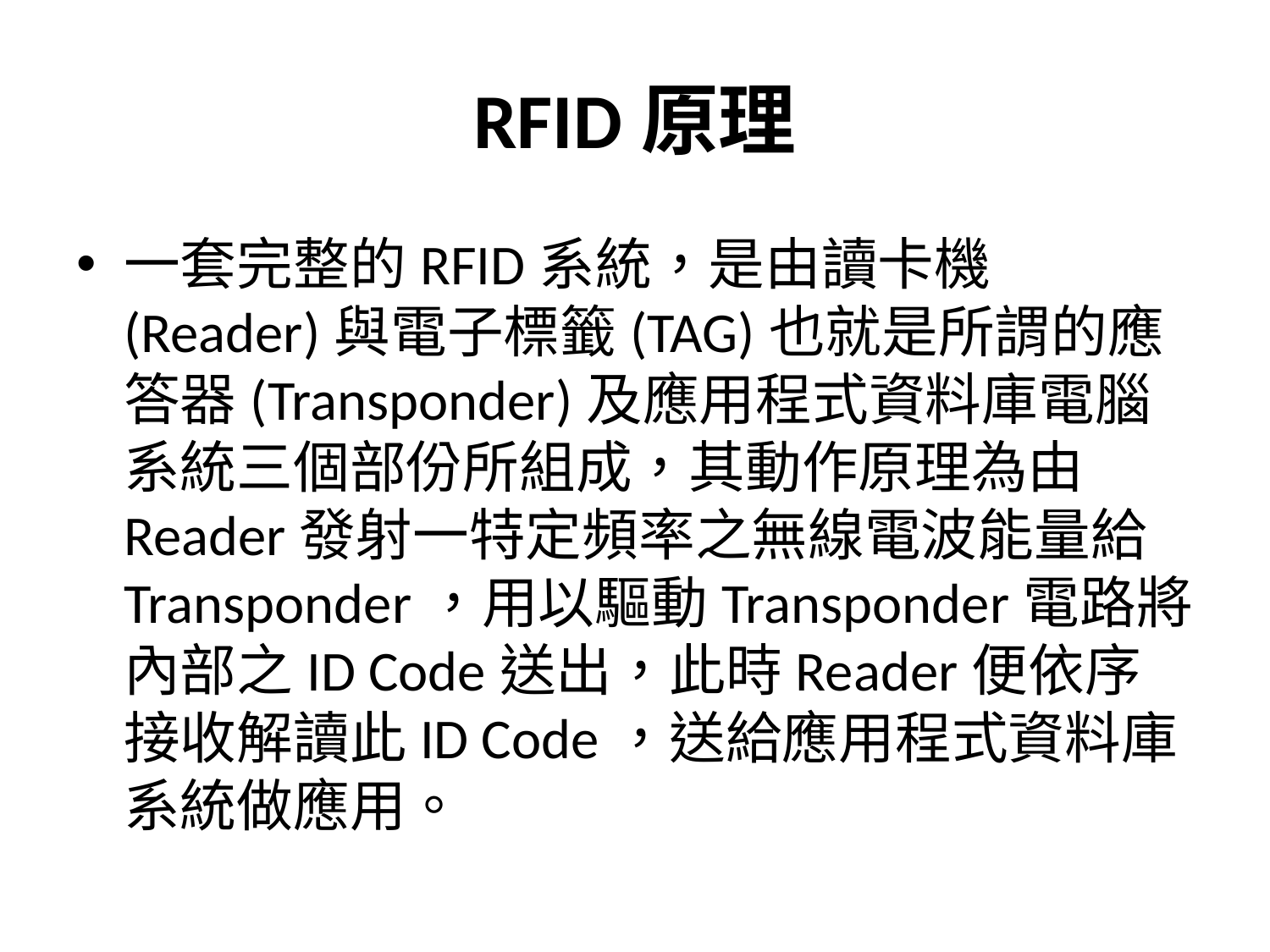

# RFID原理
一套完整的RFID系統，是由讀卡機(Reader)與電子標籤(TAG)也就是所謂的應答器(Transponder)及應用程式資料庫電腦系統三個部份所組成，其動作原理為由Reader發射一特定頻率之無線電波能量給Transponder，用以驅動Transponder電路將內部之ID Code送出，此時Reader便依序接收解讀此ID Code，送給應用程式資料庫系統做應用。